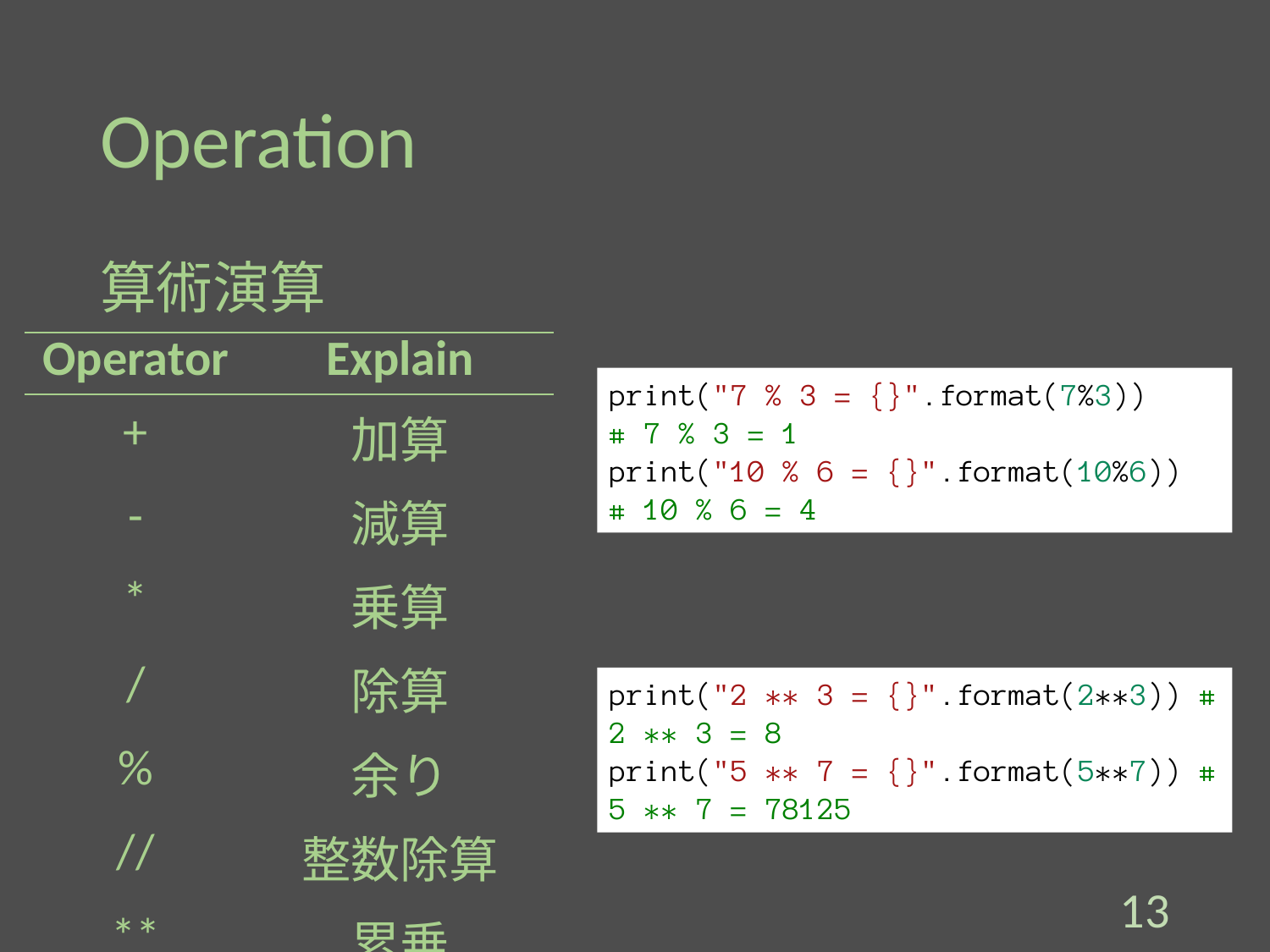

# Operation
算術演算
| Operator | Explain |
| --- | --- |
| + | 加算 |
| - | 減算 |
| \* | 乗算 |
| / | 除算 |
| % | 余り |
| // | 整数除算 |
| \*\* | 累乗 |
print("7 % 3 = {}".format(7%3))
# 7 % 3 = 1
print("10 % 6 = {}".format(10%6))
# 10 % 6 = 4
print("2 ** 3 = {}".format(2**3)) # 2 ** 3 = 8
print("5 ** 7 = {}".format(5**7)) # 5 ** 7 = 78125
13